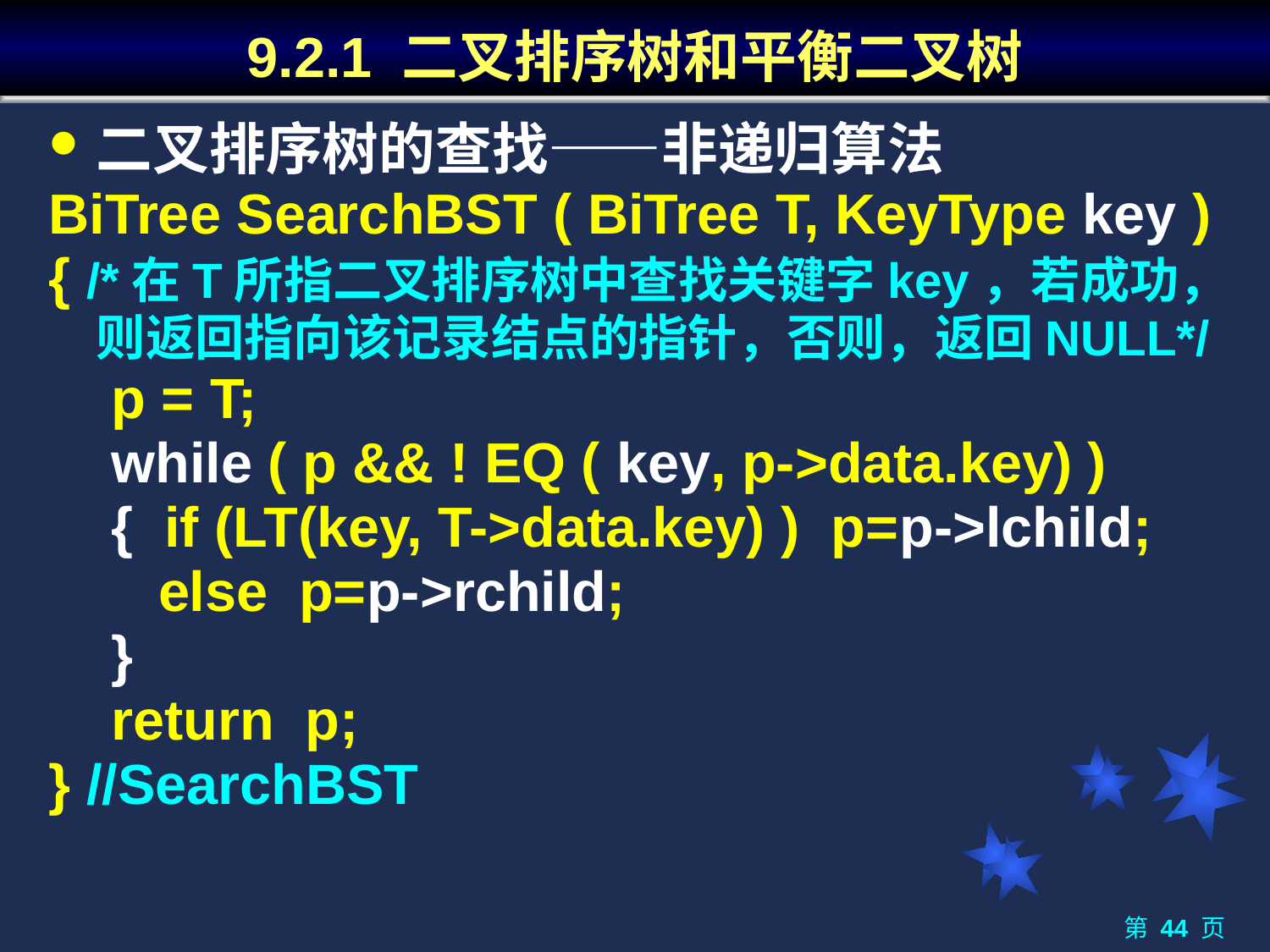

# 9.2.1 二叉排序树和平衡二叉树
二叉排序树的查找——非递归算法
BiTree SearchBST ( BiTree T, KeyType key )
{ /*在T所指二叉排序树中查找关键字key，若成功，则返回指向该记录结点的指针，否则，返回NULL*/
    p = T;
    while ( p && ! EQ ( key, p->data.key) )
    {  if (LT(key, T->data.key) )  p=p->lchild;
       else  p=p->rchild;
    }
    return  p;
} //SearchBST
第 44 页